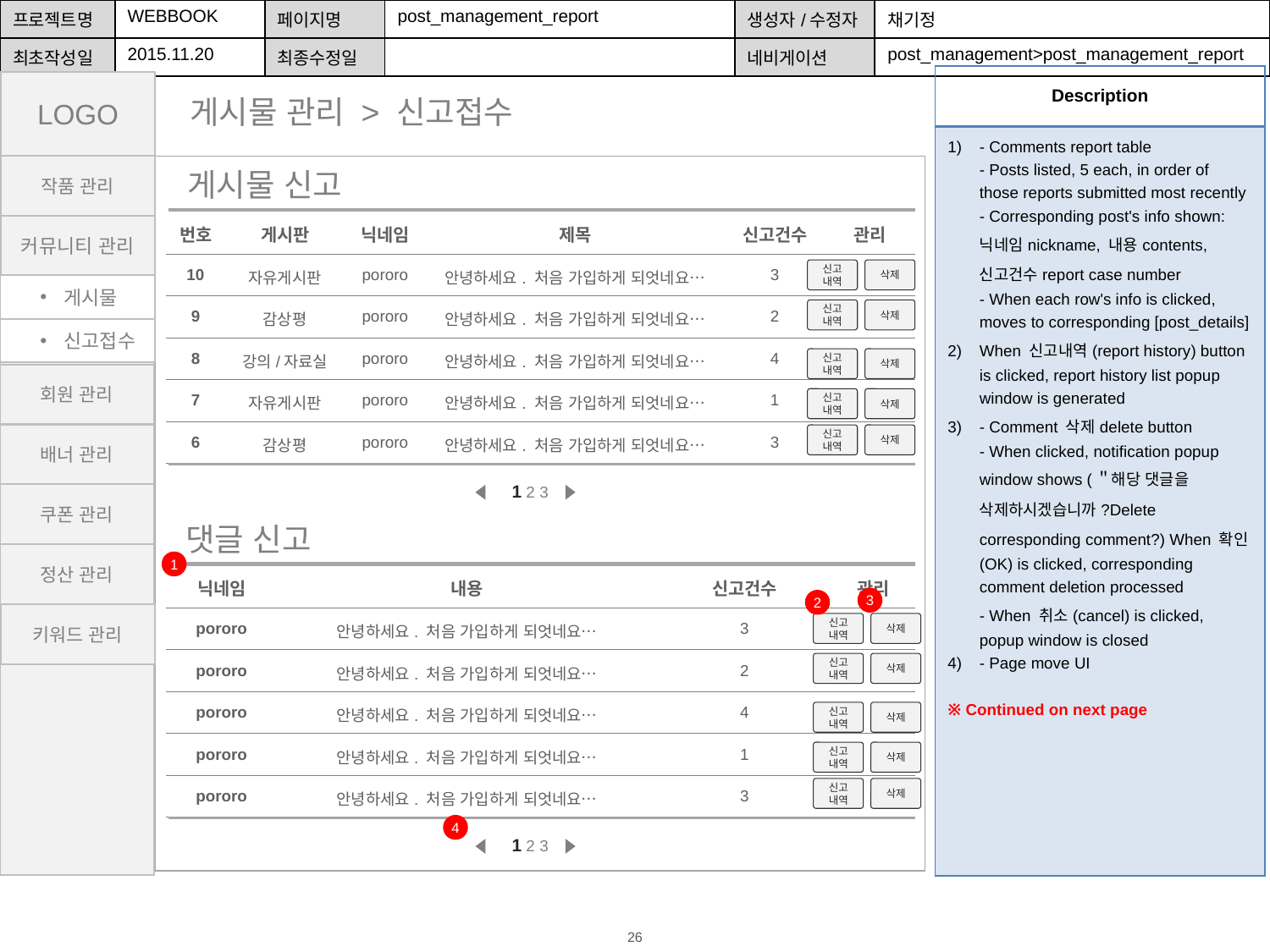

| 프로젝트명 | WEBBOOK | 페이지명 | post\_management\_report | 생성자/수정자 | 채기정 |
| --- | --- | --- | --- | --- | --- |
| 최초작성일 | 2015.11.20 | 최종수정일 |  | 네비게이션 | post\_management>post\_management\_report |
| Description |
| --- |
| - Comments report table - Posts listed, 5 each, in order of those reports submitted most recently - Corresponding post's info shown: 닉네임nickname, 내용contents, 신고건수report case number - When each row's info is clicked, moves to corresponding [post\_details] When 신고내역(report history) button is clicked, report history list popup window is generated - Comment 삭제delete button - When clicked, notification popup window shows (＂해당 댓글을 삭제하시겠습니까?Delete corresponding comment?) When 확인(OK) is clicked, corresponding comment deletion processed - When 취소(cancel) is clicked, popup window is closed - Page move UI ※ Continued on next page |

LOGO
게시물 관리 > 신고접수
작품 관리

게시물 신고
| 번호 | 게시판 | 닉네임 | 제목 | 신고건수 | 관리 |
| --- | --- | --- | --- | --- | --- |
| 10 | 자유게시판 | pororo | 안녕하세요. 처음 가입하게 되엇네요… | 3 |  |
| 9 | 감상평 | pororo | 안녕하세요. 처음 가입하게 되엇네요… | 2 |  |
| 8 | 강의/자료실 | pororo | 안녕하세요. 처음 가입하게 되엇네요… | 4 |  |
| 7 | 자유게시판 | pororo | 안녕하세요. 처음 가입하게 되엇네요… | 1 |  |
| 6 | 감상평 | pororo | 안녕하세요. 처음 가입하게 되엇네요… | 3 |  |
커뮤니티 관리
신고내역
삭제
게시물
신고내역
삭제
신고접수
신고내역
삭제
회원 관리
신고내역
삭제
배너 관리
신고내역
삭제
1 2 3
쿠폰 관리

댓글 신고
정산 관리
1
| 닉네임 | 내용 | 신고건수 | 관리 |
| --- | --- | --- | --- |
| pororo | 안녕하세요. 처음 가입하게 되엇네요… | 3 |  |
| pororo | 안녕하세요. 처음 가입하게 되엇네요… | 2 |  |
| pororo | 안녕하세요. 처음 가입하게 되엇네요… | 4 |  |
| pororo | 안녕하세요. 처음 가입하게 되엇네요… | 1 |  |
| pororo | 안녕하세요. 처음 가입하게 되엇네요… | 3 |  |
3
2
키워드 관리
신고내역
삭제
신고내역
삭제
신고내역
삭제
신고내역
삭제
신고내역
삭제
4
1 2 3